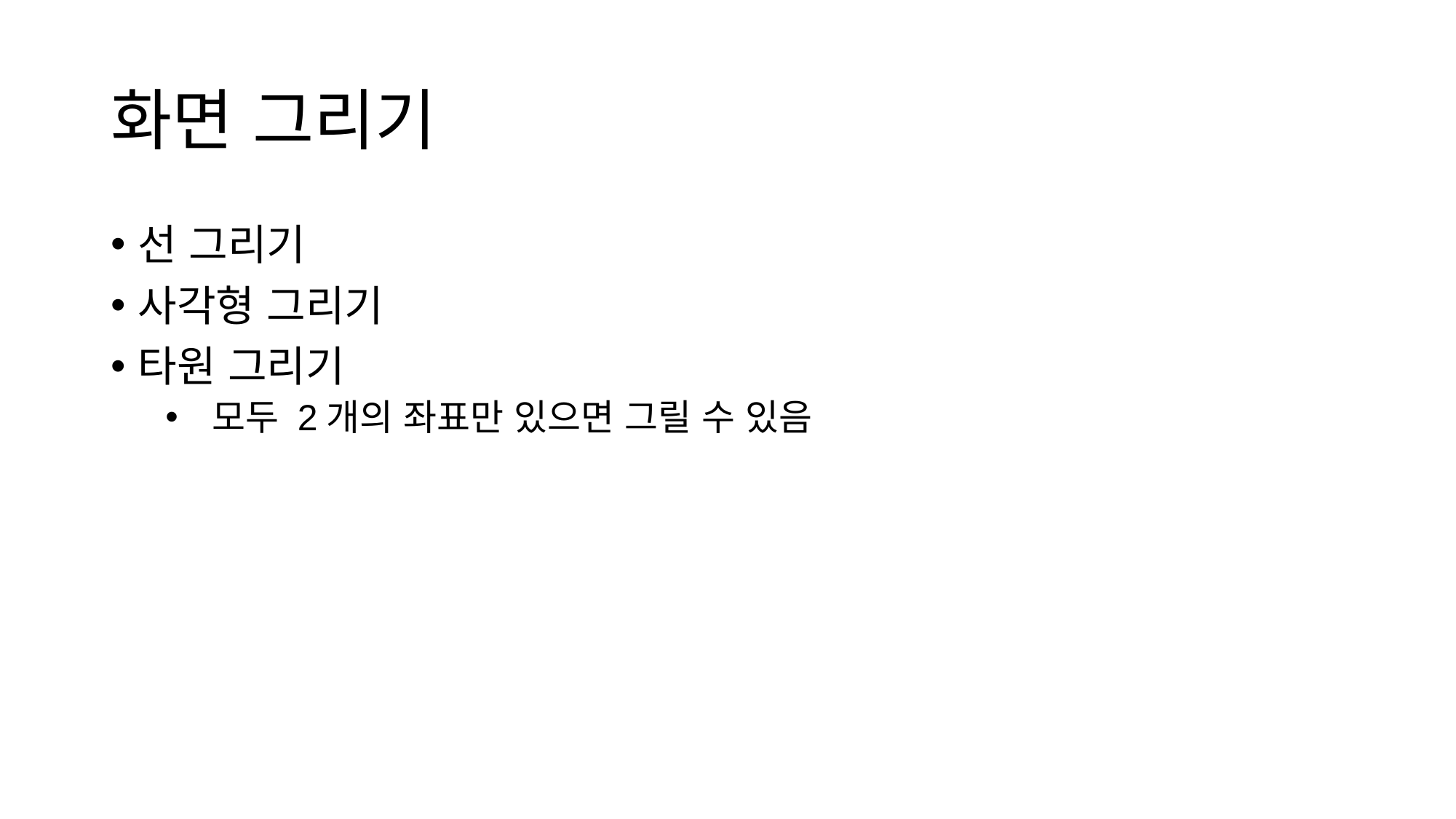

# 화면 그리기
선 그리기
사각형 그리기
타원 그리기
 모두 2개의 좌표만 있으면 그릴 수 있음